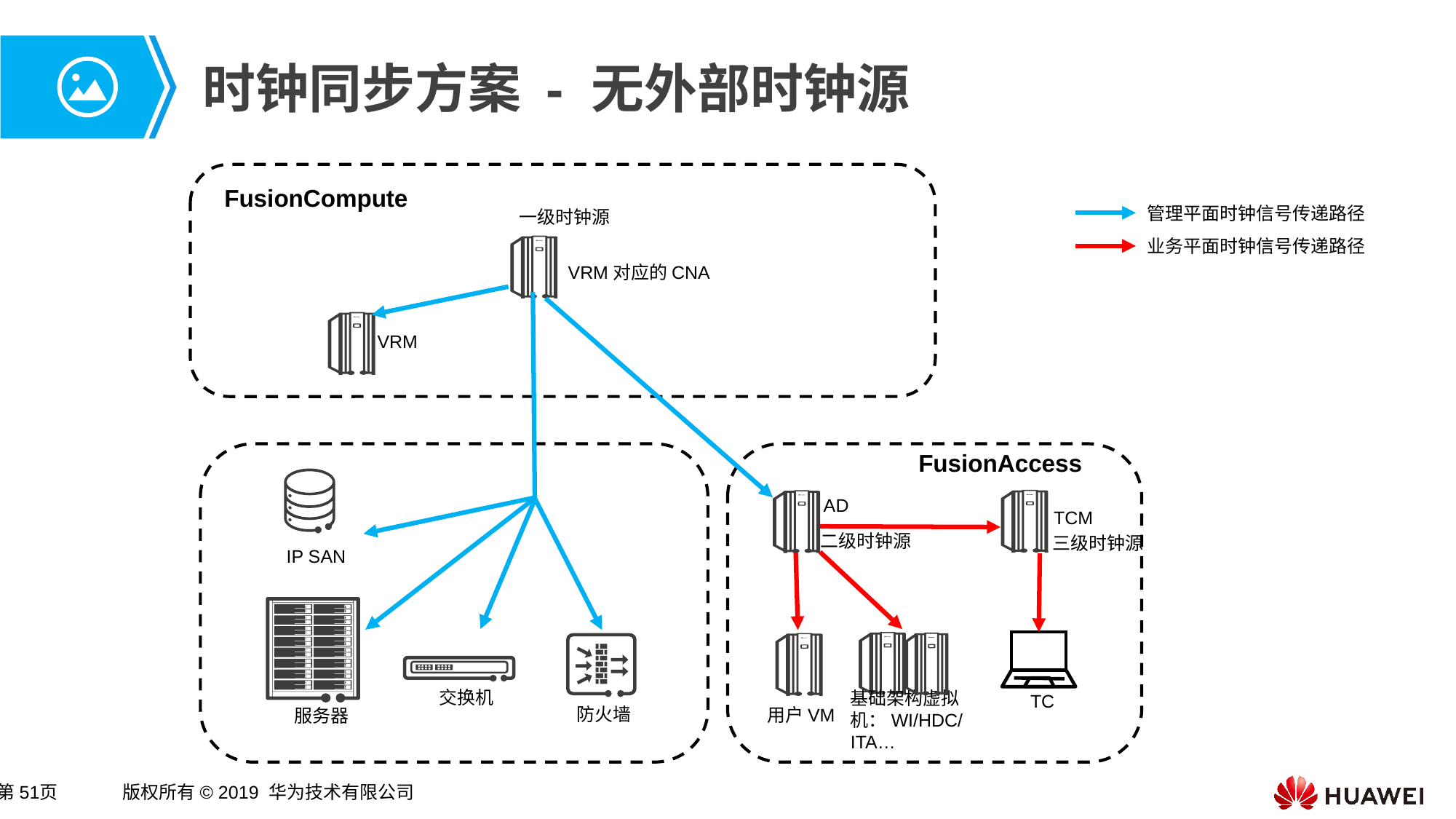

# 时钟同步方案 - 无外部时钟源

FusionCompute
管理平面时钟信号传递路径
一级时钟源
业务平面时钟信号传递路径

VRM对应的CNA

VRM
FusionAccess

AD

TCM
二级时钟源
三级时钟源
IP SAN

交换机
TC
基础架构虚拟机：WI/HDC/ITA…
防火墙
用户VM
服务器